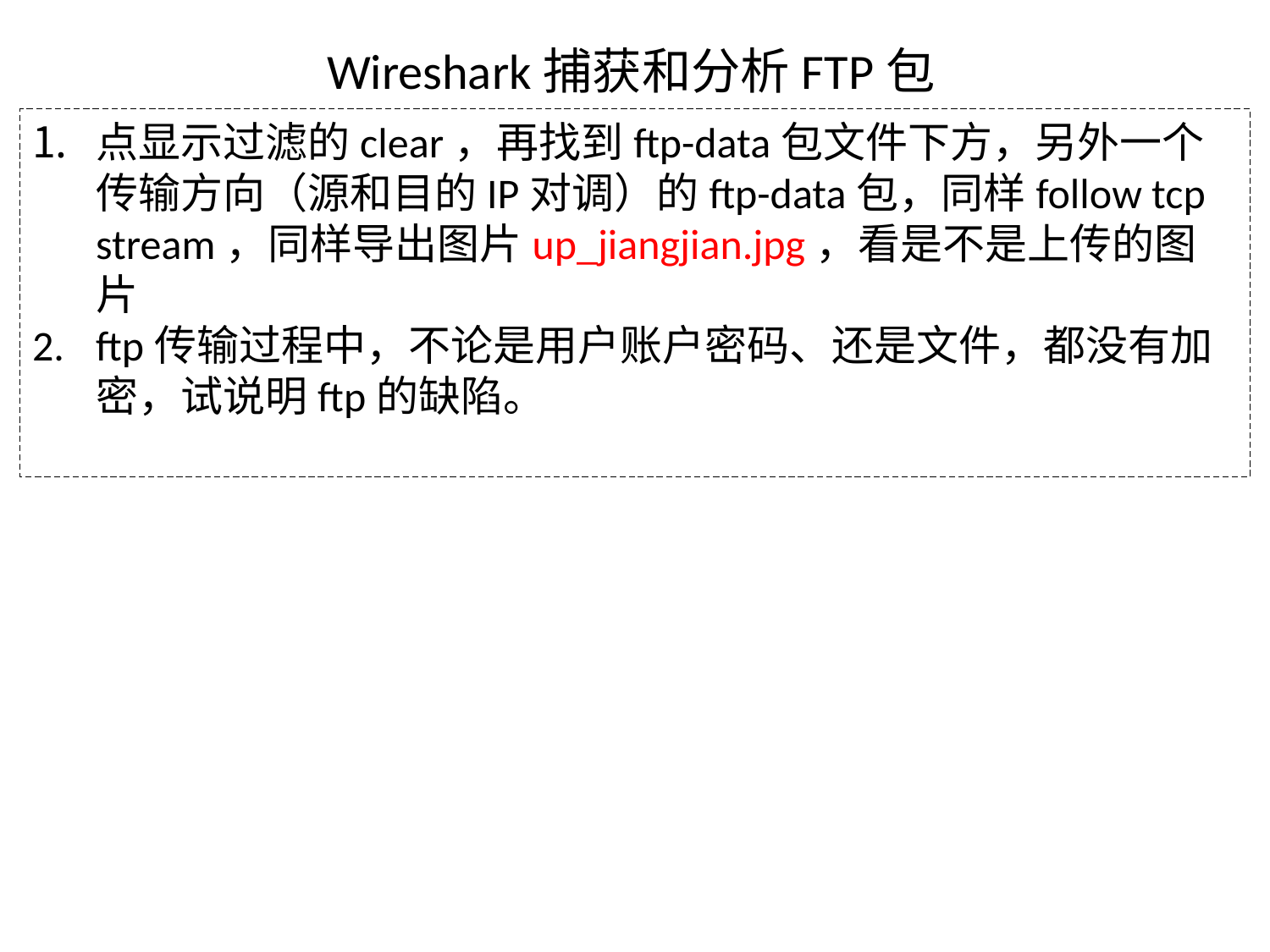

# Wireshark捕获和分析FTP包
点显示过滤的clear，再找到ftp-data包文件下方，另外一个传输方向（源和目的IP对调）的ftp-data包，同样follow tcp stream，同样导出图片up_jiangjian.jpg，看是不是上传的图片
ftp传输过程中，不论是用户账户密码、还是文件，都没有加密，试说明ftp的缺陷。